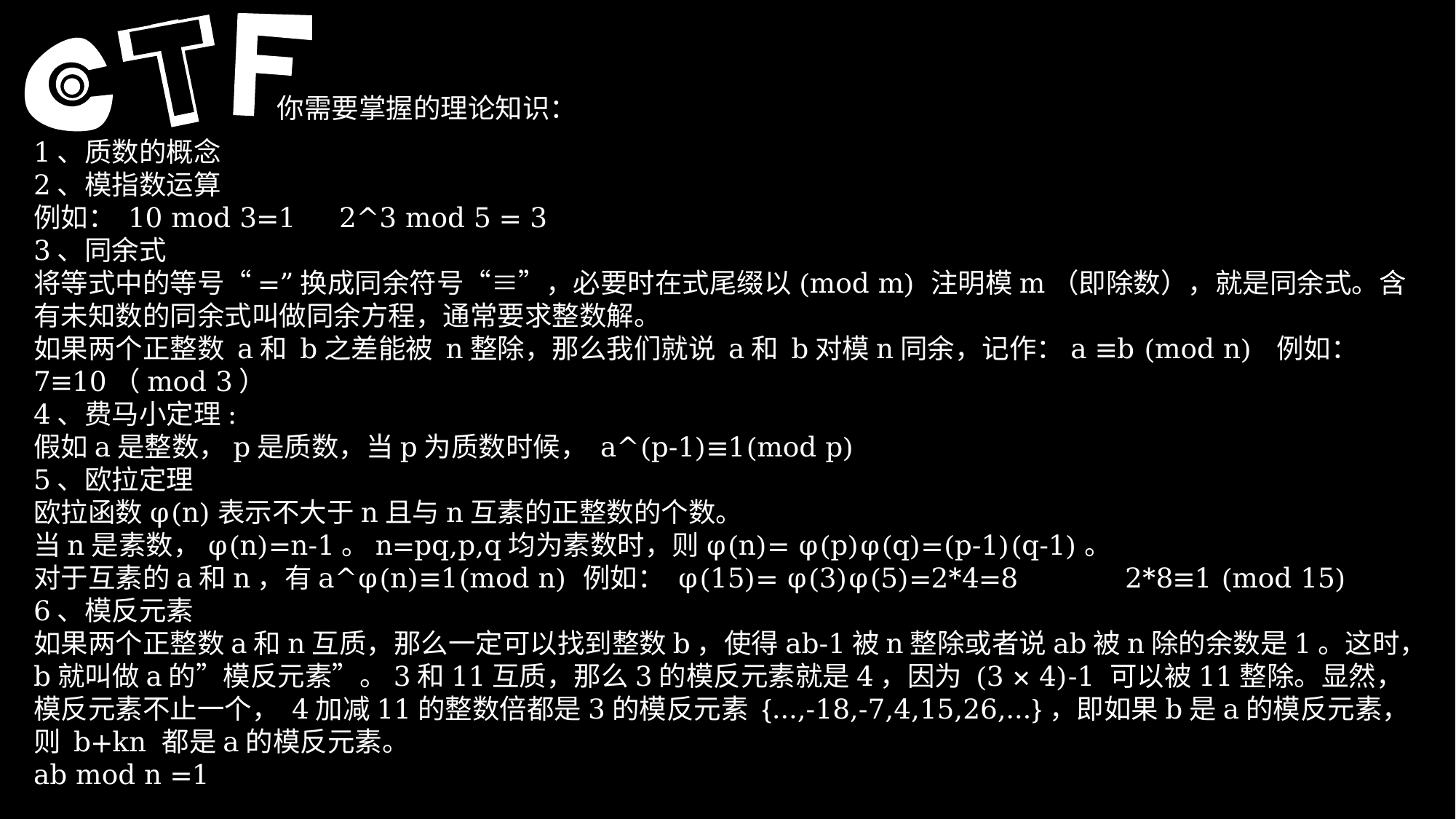

你需要掌握的理论知识：
1、质数的概念
2、模指数运算
例如： 10 mod 3=1     2^3 mod 5 = 3
3、同余式
将等式中的等号“=”换成同余符号“≡”，必要时在式尾缀以(mod m) 注明模m（即除数），就是同余式。含有未知数的同余式叫做同余方程，通常要求整数解。
如果两个正整数 a和 b之差能被 n整除，那么我们就说 a和 b对模n同余，记作：a ≡b (mod n)  例如：7≡10（mod 3）
4、费马小定理:
假如a是整数，p是质数，当p为质数时候， a^(p-1)≡1(mod p)
5、欧拉定理
欧拉函数φ(n)表示不大于n且与n互素的正整数的个数。
当n是素数，φ(n)=n-1。n=pq,p,q均为素数时，则φ(n)= φ(p)φ(q)=(p-1)(q-1)。
对于互素的a和n，有a^φ(n)≡1(mod n) 例如： φ(15)= φ(3)φ(5)=2*4=8   	2*8≡1 (mod 15)
6、模反元素
如果两个正整数a和n互质，那么一定可以找到整数b，使得ab-1被n整除或者说ab被n除的余数是1。这时，b就叫做a的”模反元素”。3和11互质，那么3的模反元素就是4，因为 (3 × 4)-1 可以被11整除。显然，模反元素不止一个， 4加减11的整数倍都是3的模反元素 {…,-18,-7,4,15,26,…}，即如果b是a的模反元素，则 b+kn 都是a的模反元素。
ab mod n =1
RI